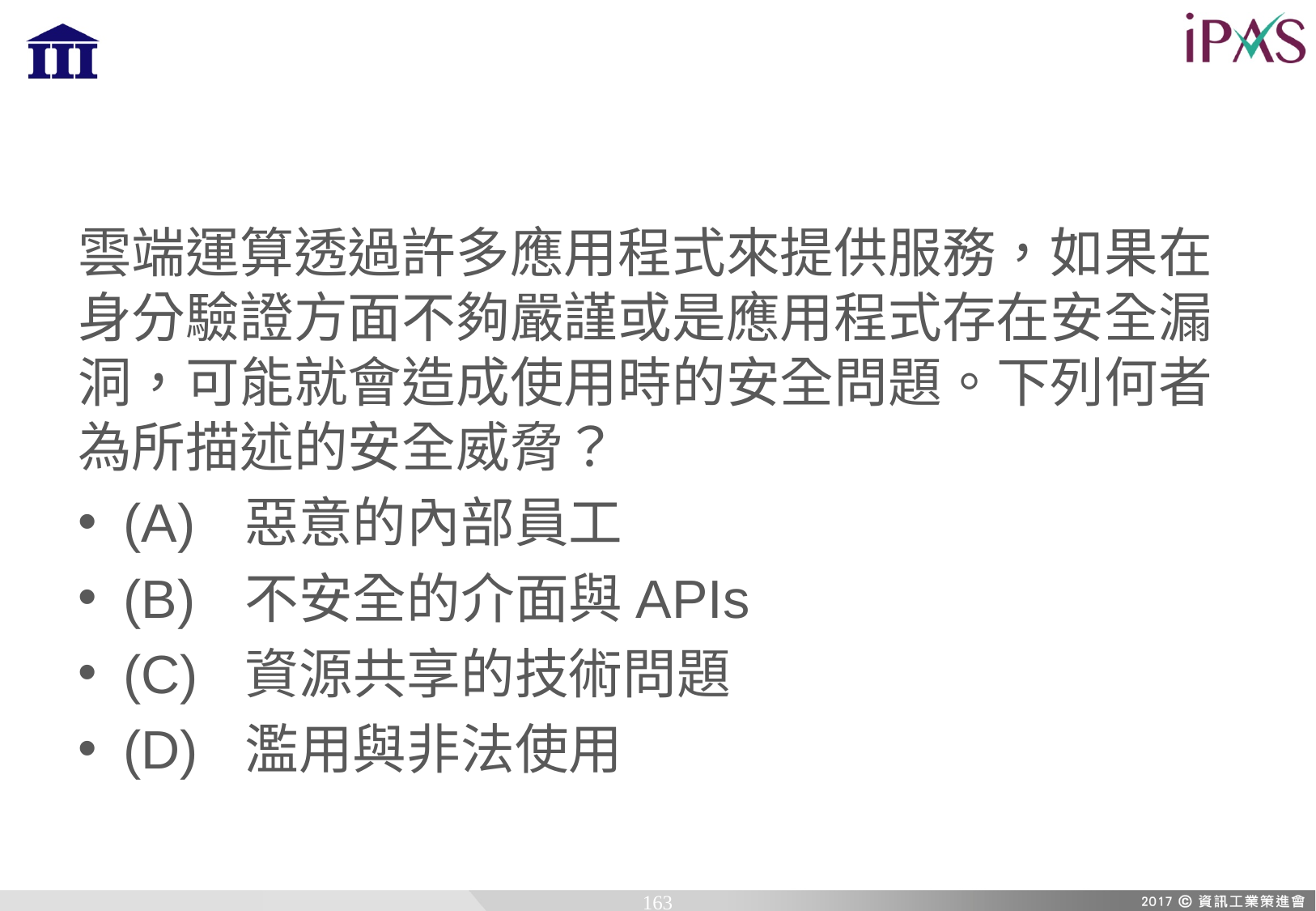

雲端運算透過許多應用程式來提供服務，如果在身分驗證方面不夠嚴謹或是應用程式存在安全漏洞，可能就會造成使用時的安全問題。下列何者為所描述的安全威脅？
(A)	惡意的內部員工
(B)	不安全的介面與APIs
(C)	資源共享的技術問題
(D)	濫用與非法使用
163